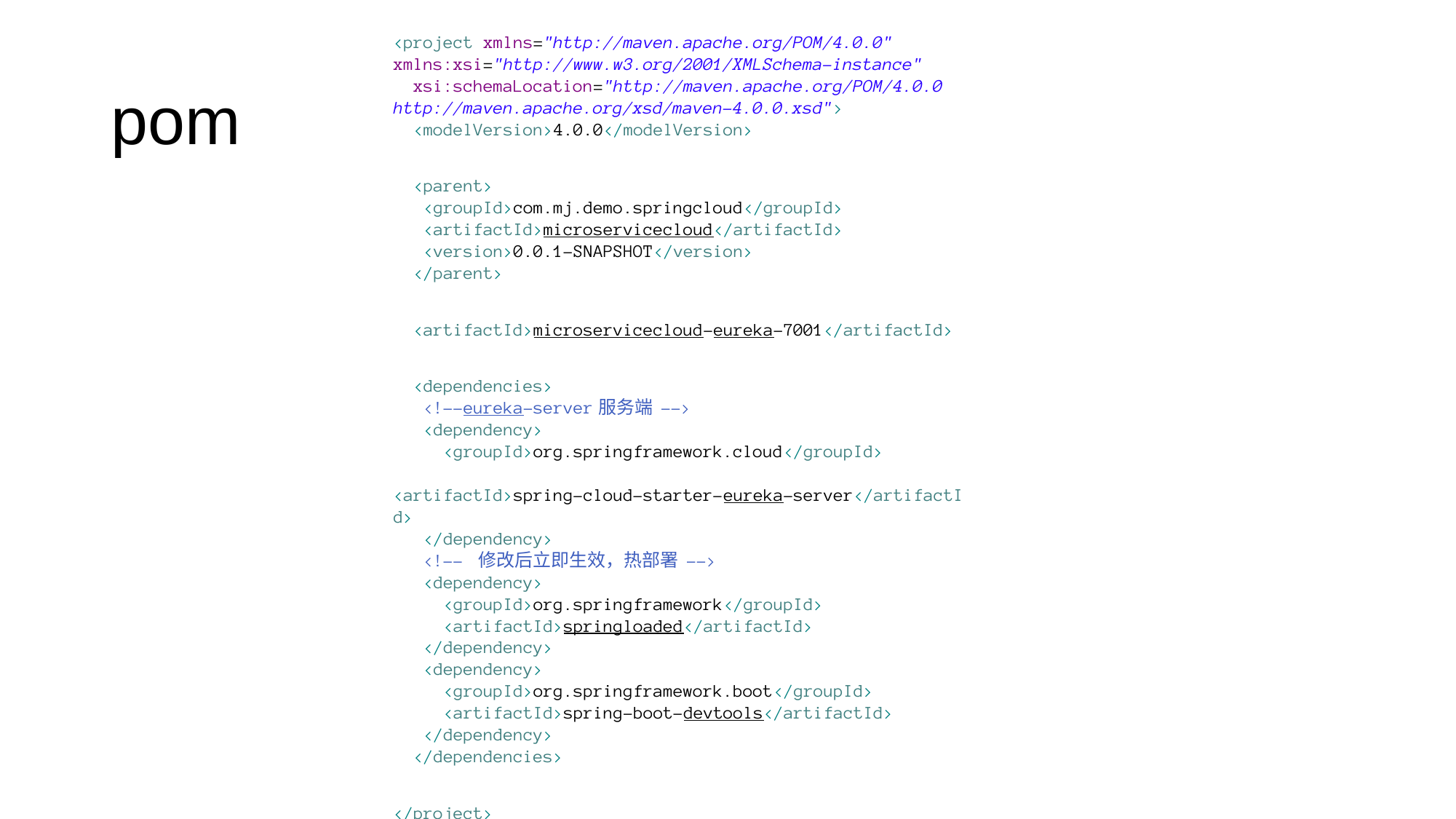

<project xmlns="http://maven.apache.org/POM/4.0.0" xmlns:xsi="http://www.w3.org/2001/XMLSchema-instance"
  xsi:schemaLocation="http://maven.apache.org/POM/4.0.0 http://maven.apache.org/xsd/maven-4.0.0.xsd">
  <modelVersion>4.0.0</modelVersion>

  <parent>
   <groupId>com.mj.demo.springcloud</groupId>
   <artifactId>microservicecloud</artifactId>
   <version>0.0.1-SNAPSHOT</version>
  </parent>

  <artifactId>microservicecloud-eureka-7001</artifactId>

  <dependencies>
   <!--eureka-server服务端 -->
   <dependency>
     <groupId>org.springframework.cloud</groupId>
     <artifactId>spring-cloud-starter-eureka-server</artifactId>
   </dependency>
   <!-- 修改后立即生效，热部署 -->
   <dependency>
     <groupId>org.springframework</groupId>
     <artifactId>springloaded</artifactId>
   </dependency>
   <dependency>
     <groupId>org.springframework.boot</groupId>
     <artifactId>spring-boot-devtools</artifactId>
   </dependency>
  </dependencies>

</project>
# pom